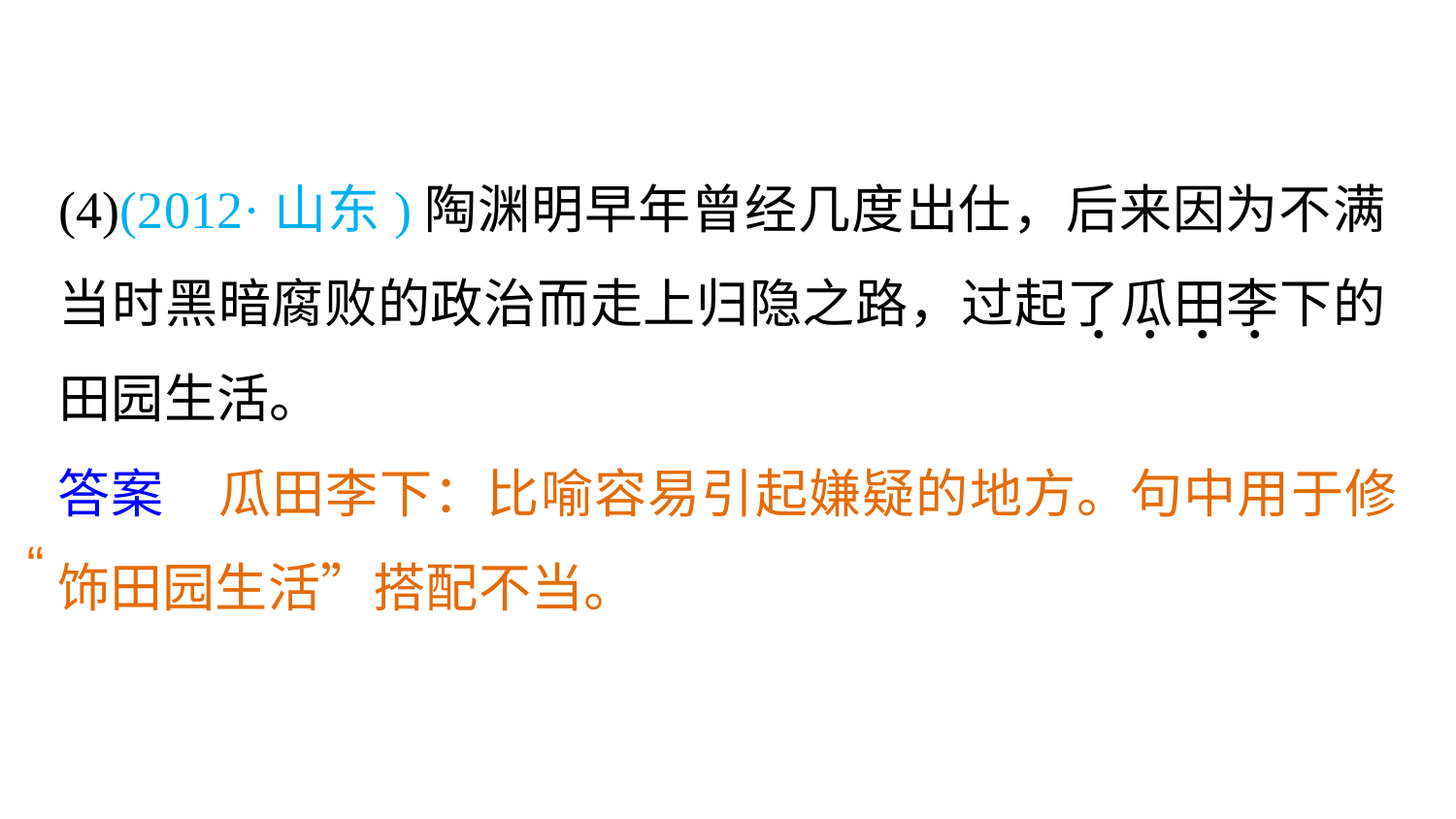

(4)(2012·山东)陶渊明早年曾经几度出仕，后来因为不满当时黑暗腐败的政治而走上归隐之路，过起了瓜田李下的田园生活。
.   .   .   .
答案　瓜田李下：比喻容易引起嫌疑的地方。句中用于修饰田园生活”搭配不当。
“